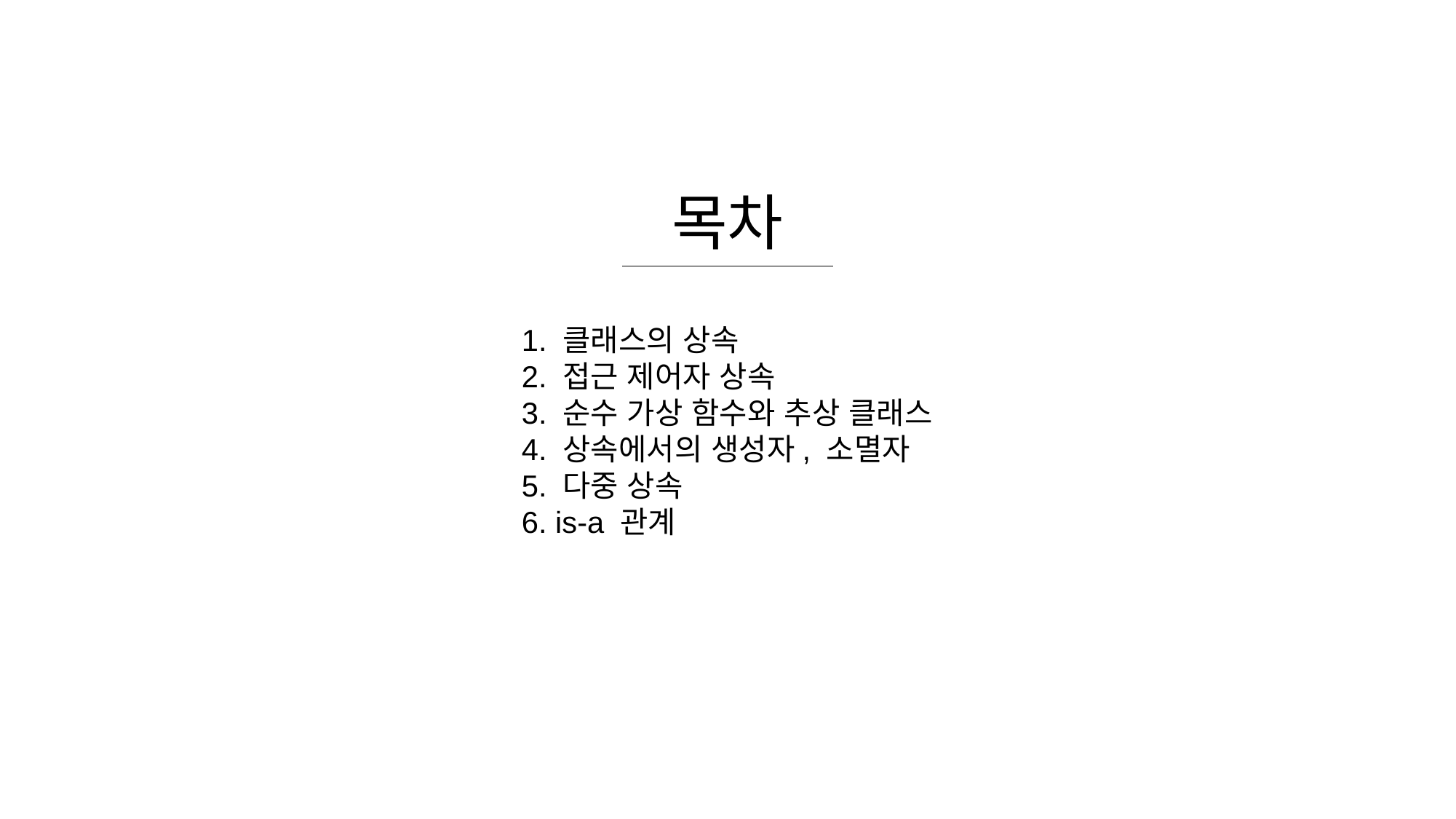

목차
1. 클래스의 상속
2. 접근 제어자 상속
3. 순수 가상 함수와 추상 클래스
4. 상속에서의 생성자, 소멸자
5. 다중 상속
6. is-a 관계